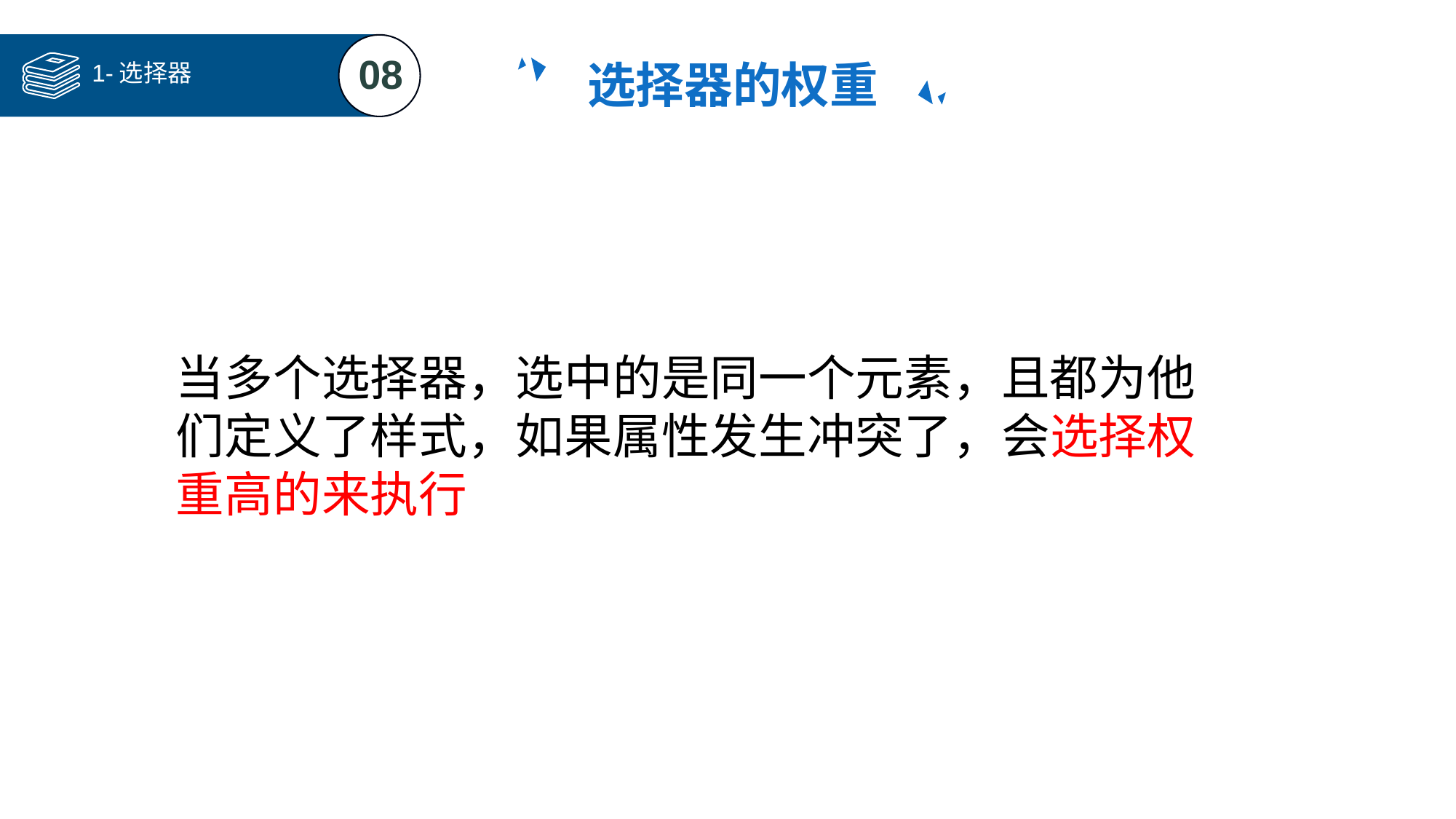

08
选择器的权重
1-选择器

当多个选择器，选中的是同一个元素，且都为他们定义了样式，如果属性发生冲突了，会选择权重高的来执行